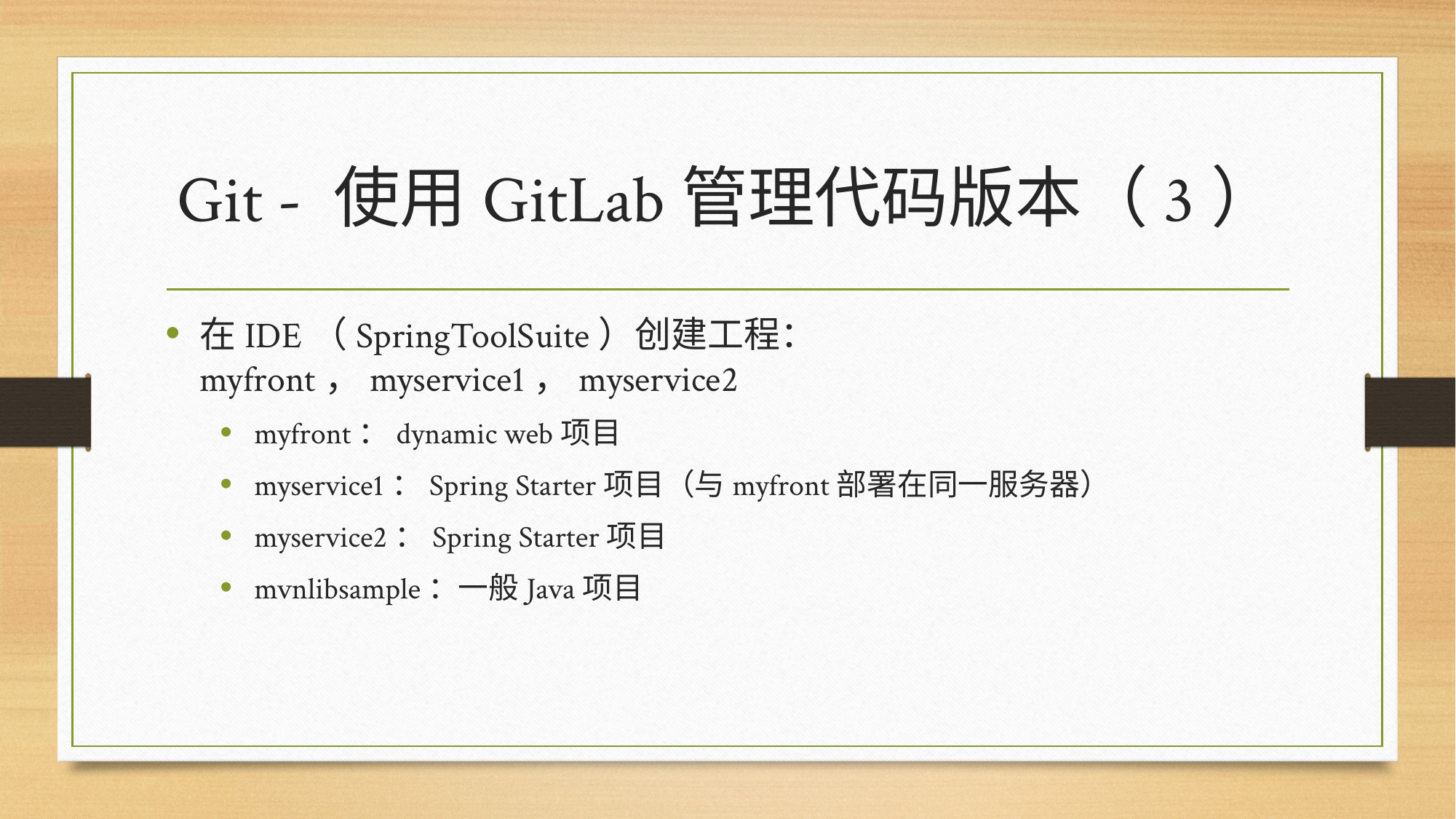

# Git - 使用GitLab管理代码版本（3）
在IDE（SpringToolSuite）创建工程：myfront，myservice1，myservice2
myfront：dynamic web项目
myservice1：Spring Starter项目（与myfront部署在同一服务器）
myservice2：Spring Starter项目
mvnlibsample：一般Java项目